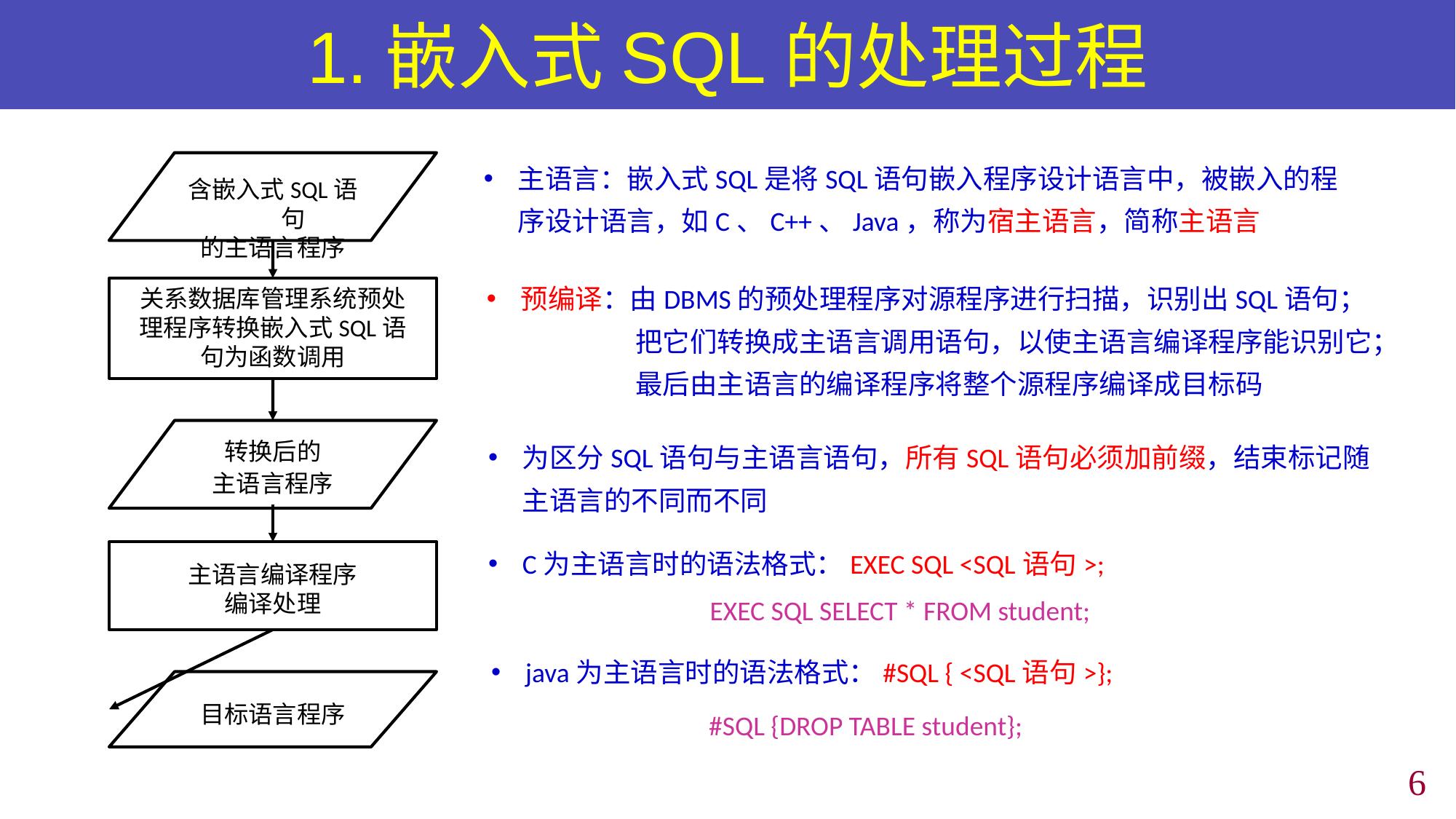

# 1.嵌入式SQL的处理过程
主语言：嵌入式SQL是将SQL语句嵌入程序设计语言中，被嵌入的程序设计语言，如C、C++、Java，称为宿主语言，简称主语言
含嵌入式SQL语句
的主语言程序
关系数据库管理系统预处
理程序转换嵌入式SQL语
句为函数调用
转换后的
主语言程序
主语言编译程序
编译处理
目标语言程序
预编译：由DBMS的预处理程序对源程序进行扫描，识别出SQL语句；
                       把它们转换成主语言调用语句，以使主语言编译程序能识别它；
                       最后由主语言的编译程序将整个源程序编译成目标码
为区分SQL语句与主语言语句，所有SQL语句必须加前缀，结束标记随主语言的不同而不同

C为主语言时的语法格式：EXEC SQL <SQL语句>;
EXEC SQL SELECT * FROM student;
java为主语言时的语法格式：#SQL { <SQL语句>};
#SQL {DROP TABLE student};
6